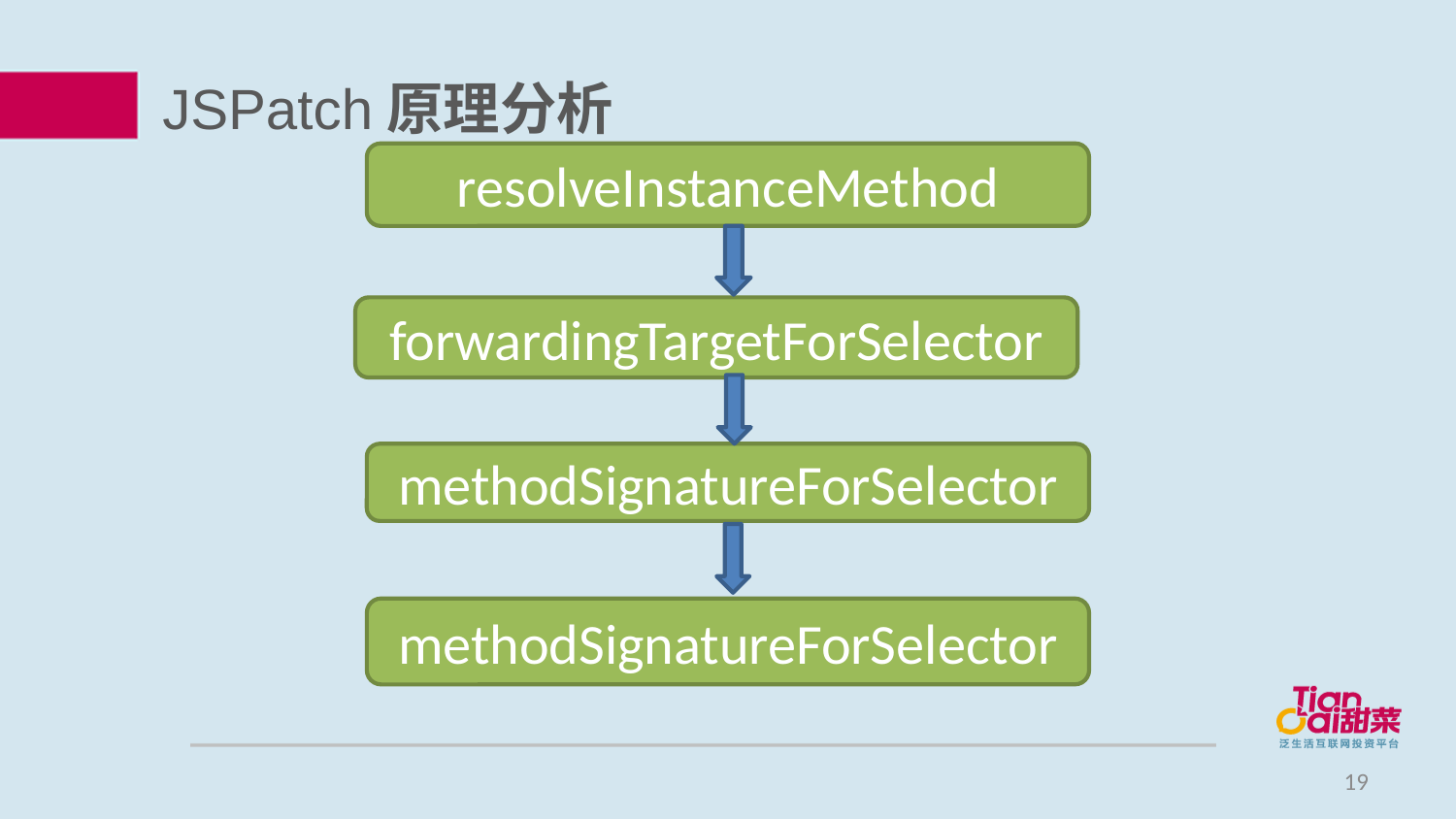

# JSPatch原理分析
resolveInstanceMethod

forwardingTargetForSelector

methodSignatureForSelector

methodSignatureForSelector
19